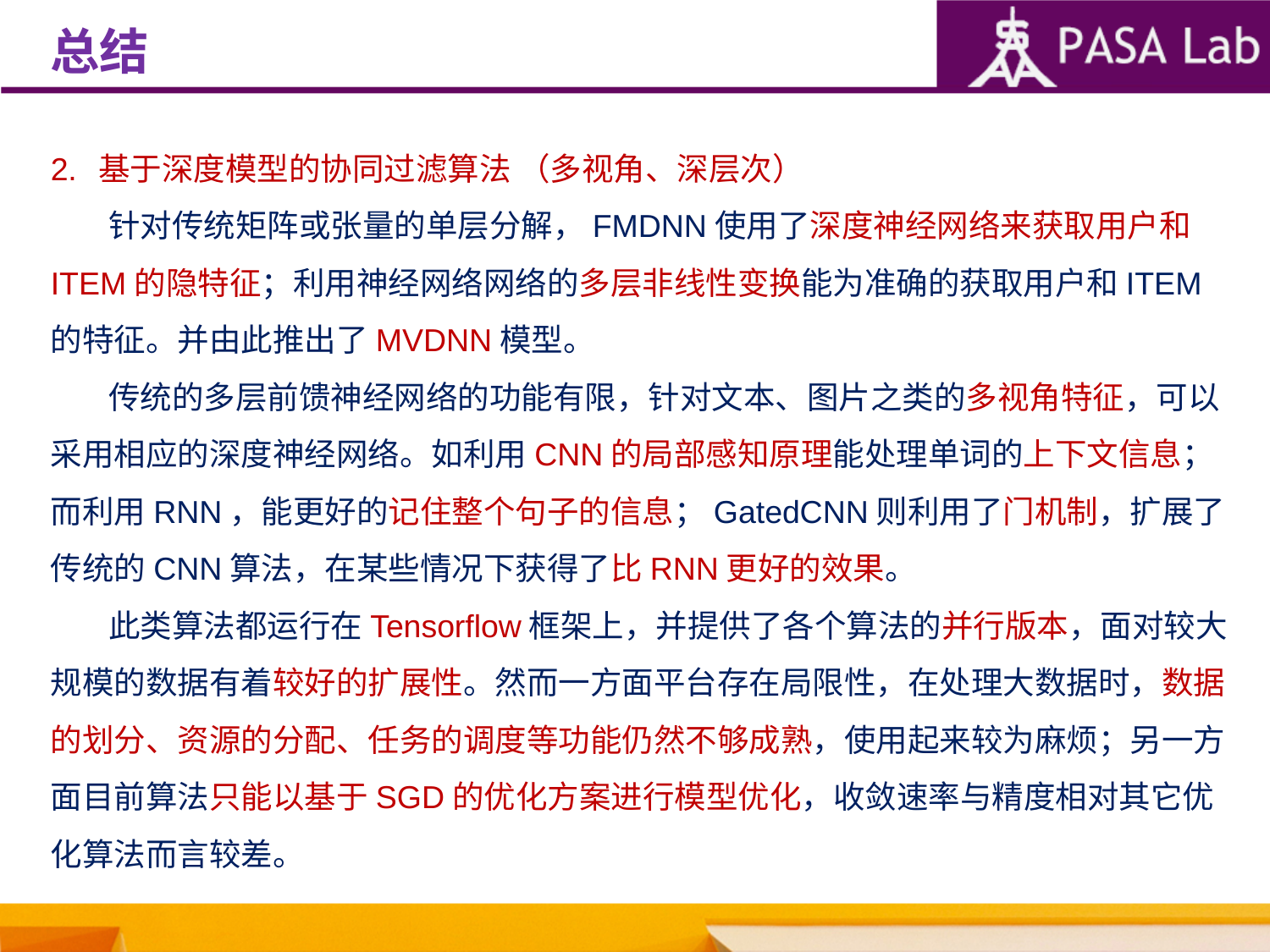

总结
基于深度模型的协同过滤算法 （多视角、深层次）
       针对传统矩阵或张量的单层分解，FMDNN使用了深度神经网络来获取用户和ITEM的隐特征；利用神经网络网络的多层非线性变换能为准确的获取用户和ITEM的特征。并由此推出了MVDNN模型。
       传统的多层前馈神经网络的功能有限，针对文本、图片之类的多视角特征，可以采用相应的深度神经网络。如利用CNN的局部感知原理能处理单词的上下文信息；而利用RNN，能更好的记住整个句子的信息；GatedCNN则利用了门机制，扩展了传统的CNN算法，在某些情况下获得了比RNN更好的效果。
       此类算法都运行在Tensorflow框架上，并提供了各个算法的并行版本，面对较大规模的数据有着较好的扩展性。然而一方面平台存在局限性，在处理大数据时，数据的划分、资源的分配、任务的调度等功能仍然不够成熟，使用起来较为麻烦；另一方面目前算法只能以基于SGD的优化方案进行模型优化，收敛速率与精度相对其它优化算法而言较差。